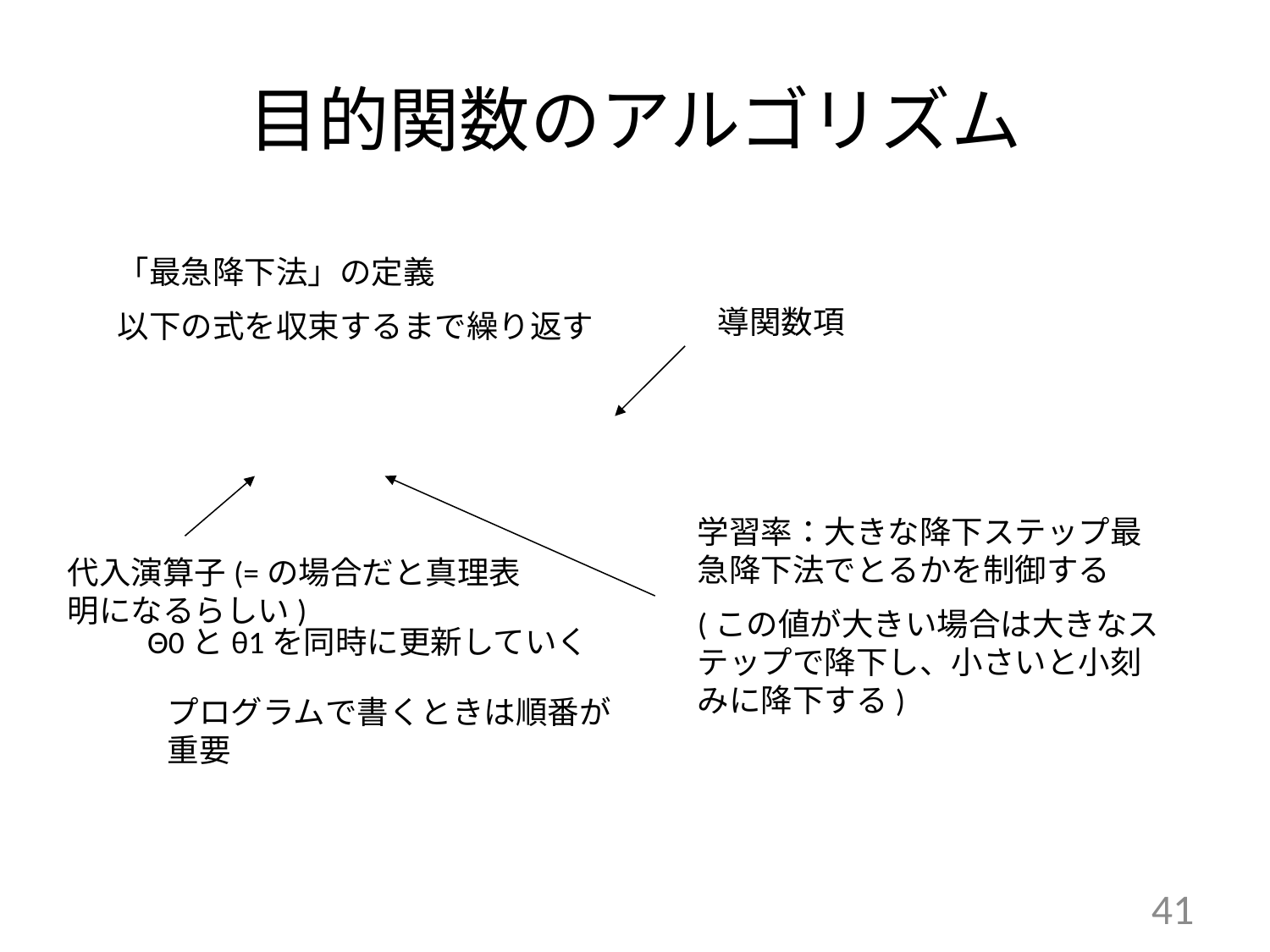

目的関数のアルゴリズム
「最急降下法」の定義
以下の式を収束するまで繰り返す

導関数項

学習率：大きな降下ステップ最急降下法でとるかを制御する
(この値が大きい場合は大きなステップで降下し、小さいと小刻みに降下する)
代入演算子(=の場合だと真理表明になるらしい)
Θ0とθ1を同時に更新していく
プログラムで書くときは順番が重要
41